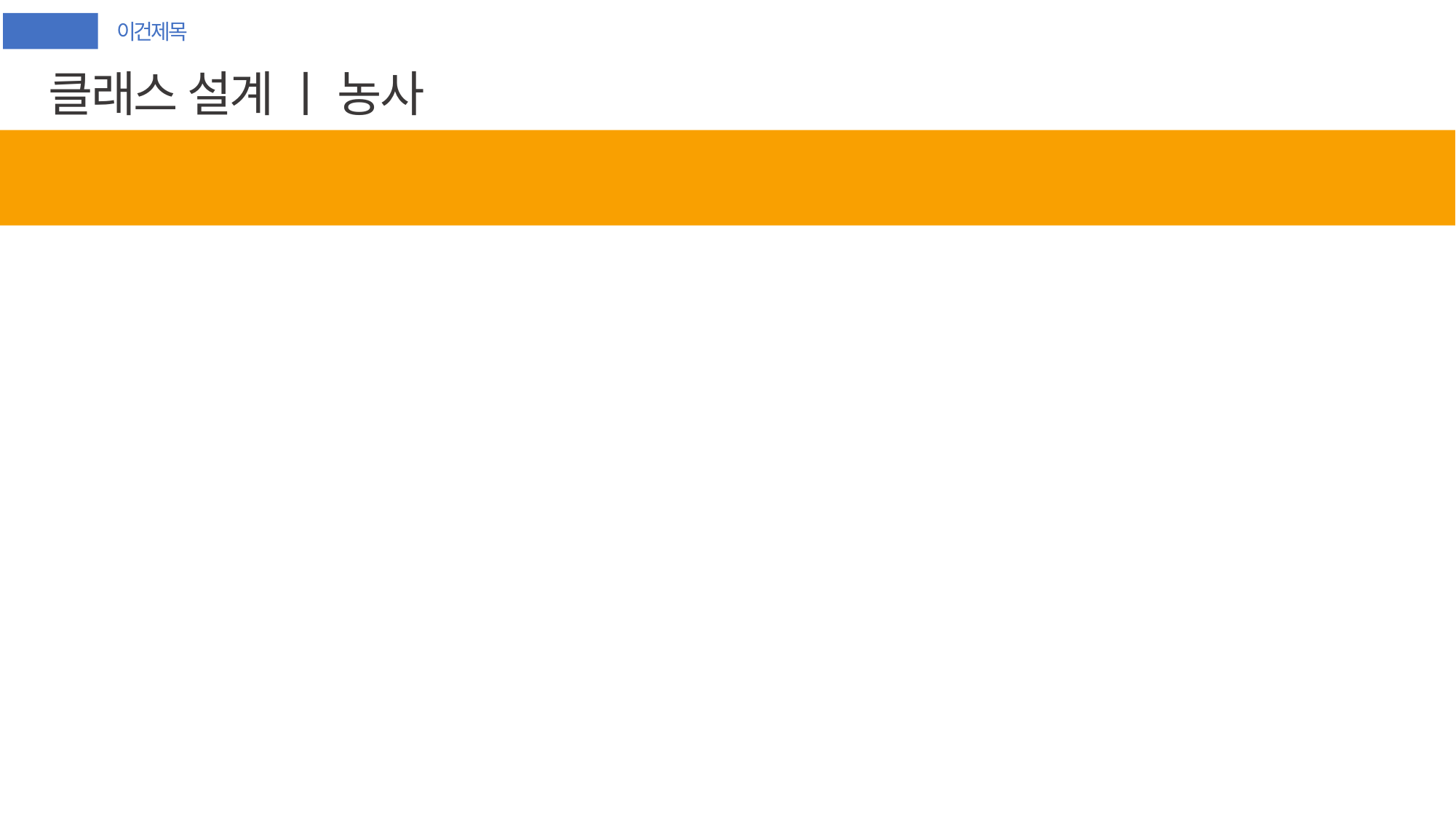

* 쁠쁠 *
이건제목
클래스 설계 ㅣ 농사